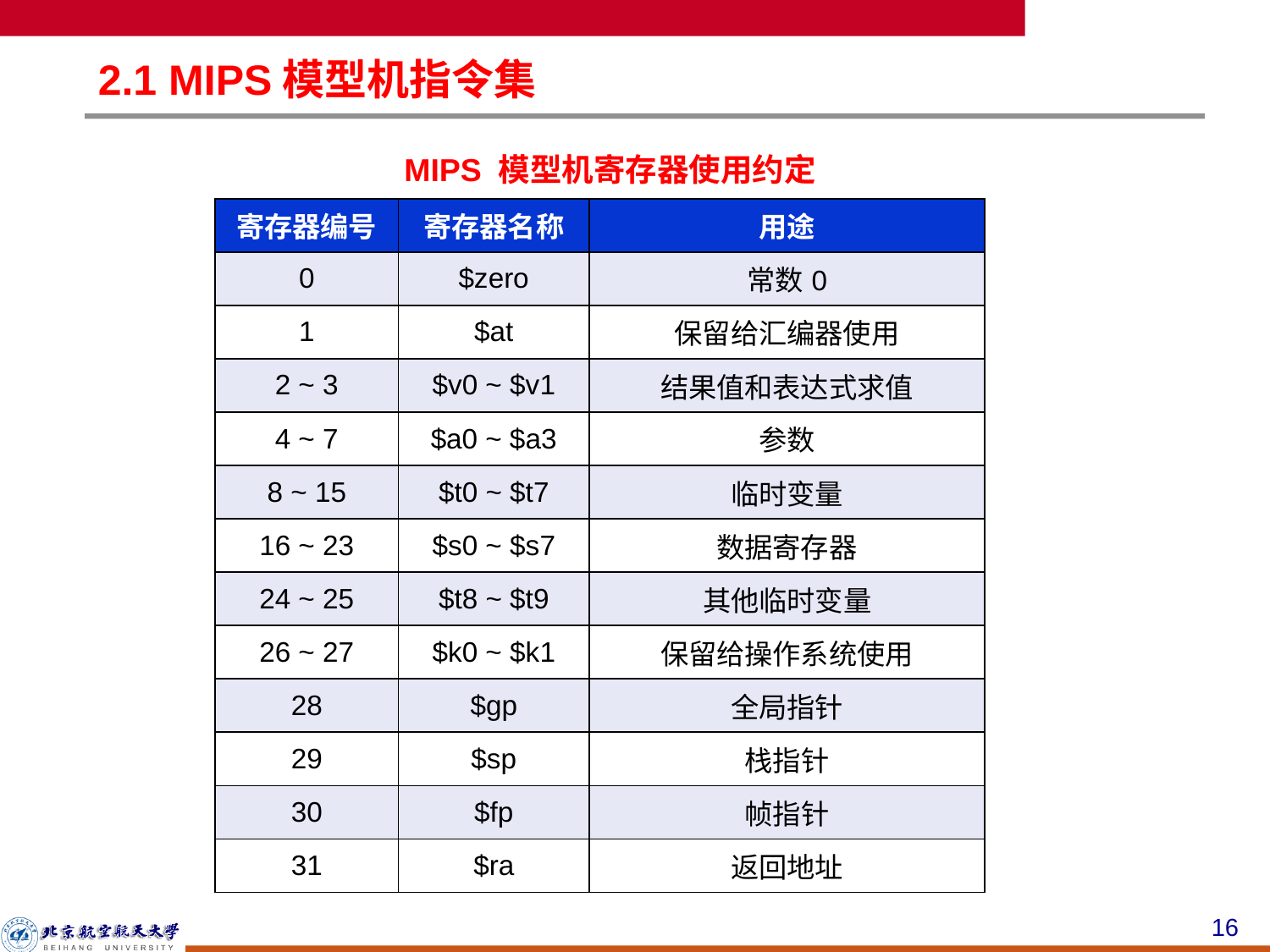

# 2.1 MIPS模型机指令集
MIPS 模型机寄存器使用约定

| 寄存器编号 | 寄存器名称 | 用途 |
| --- | --- | --- |
| 0 | $zero | 常数0 |
| 1 | $at | 保留给汇编器使用 |
| 2 ~ 3 | $v0 ~ $v1 | 结果值和表达式求值 |
| 4 ~ 7 | $a0 ~ $a3 | 参数 |
| 8 ~ 15 | $t0 ~ $t7 | 临时变量 |
| 16 ~ 23 | $s0 ~ $s7 | 数据寄存器 |
| 24 ~ 25 | $t8 ~ $t9 | 其他临时变量 |
| 26 ~ 27 | $k0 ~ $k1 | 保留给操作系统使用 |
| 28 | $gp | 全局指针 |
| 29 | $sp | 栈指针 |
| 30 | $fp | 帧指针 |
| 31 | $ra | 返回地址 |